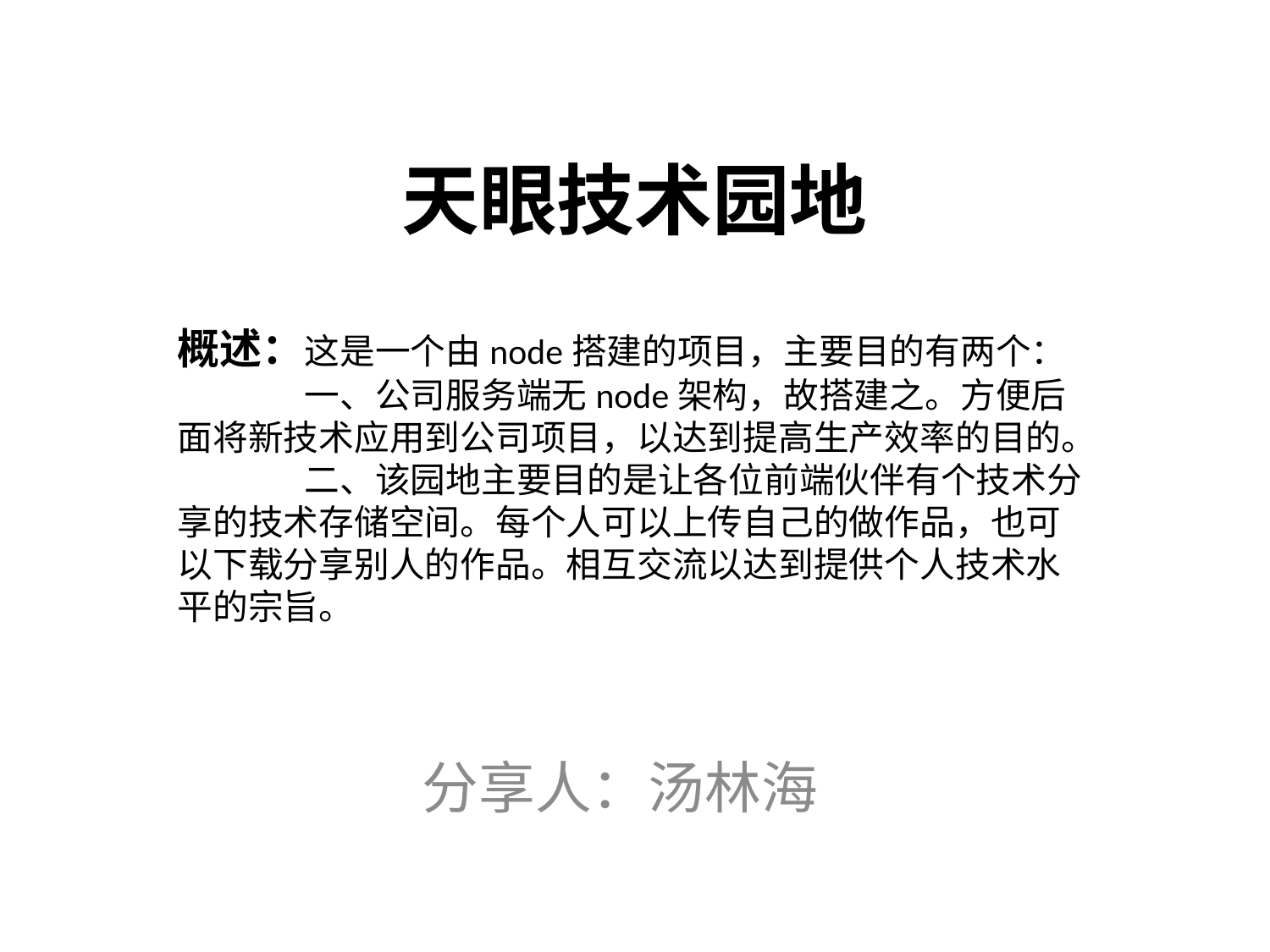

# 天眼技术园地
概述：这是一个由node搭建的项目，主要目的有两个：
	一、公司服务端无node架构，故搭建之。方便后面将新技术应用到公司项目，以达到提高生产效率的目的。
	二、该园地主要目的是让各位前端伙伴有个技术分享的技术存储空间。每个人可以上传自己的做作品，也可以下载分享别人的作品。相互交流以达到提供个人技术水平的宗旨。
分享人：汤林海